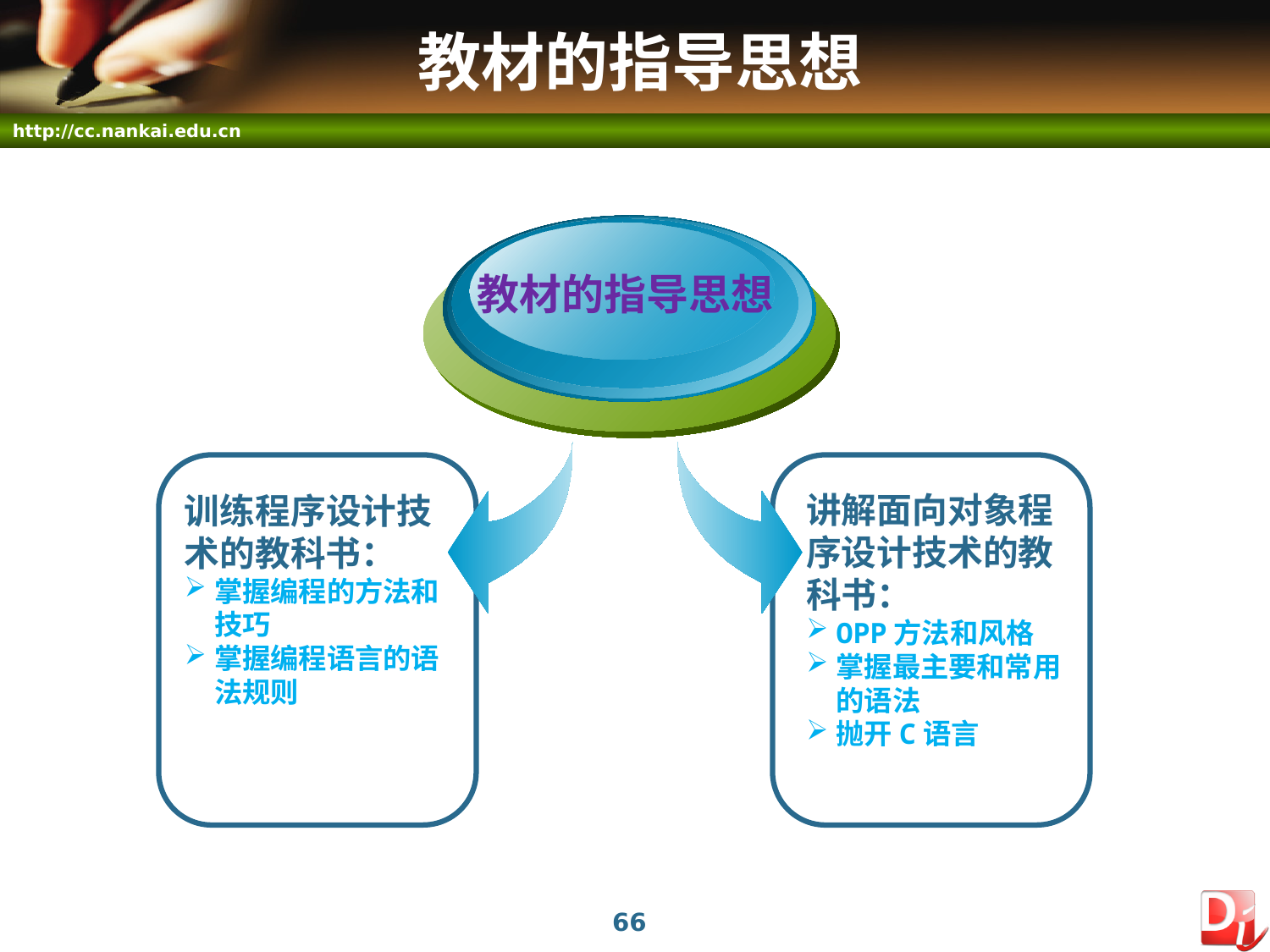

# 教材的指导思想

教材的指导思想

讲解面向对象程序设计技术的教科书：
OPP方法和风格
掌握最主要和常用的语法
抛开C语言
训练程序设计技术的教科书：
掌握编程的方法和技巧
掌握编程语言的语法规则
66